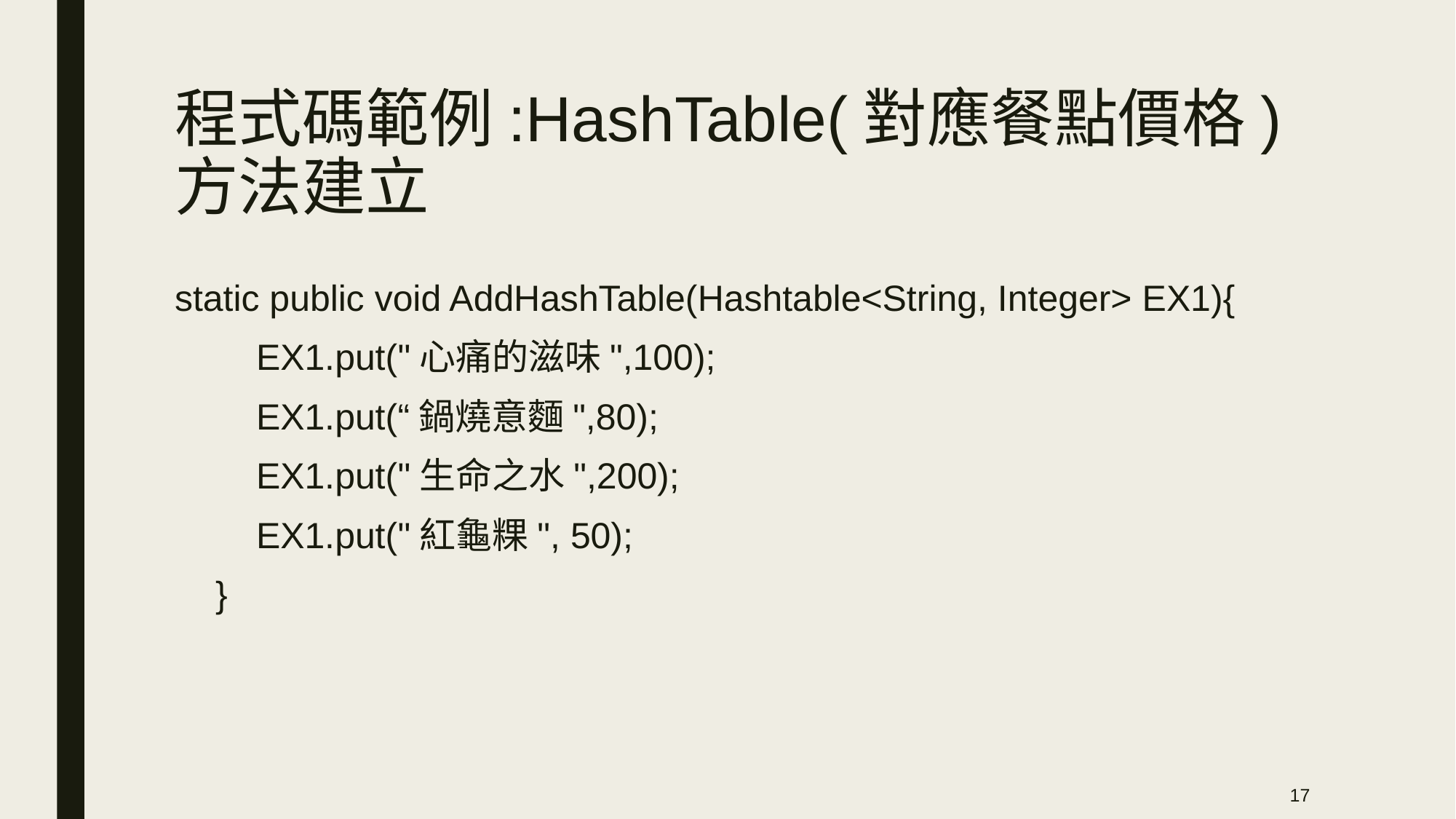

# 程式碼範例:HashTable(對應餐點價格)方法建立
static public void AddHashTable(Hashtable<String, Integer> EX1){
        EX1.put("心痛的滋味",100);
        EX1.put(“鍋燒意麵",80);
        EX1.put("生命之水",200);
        EX1.put("紅龜粿", 50);
    }
17